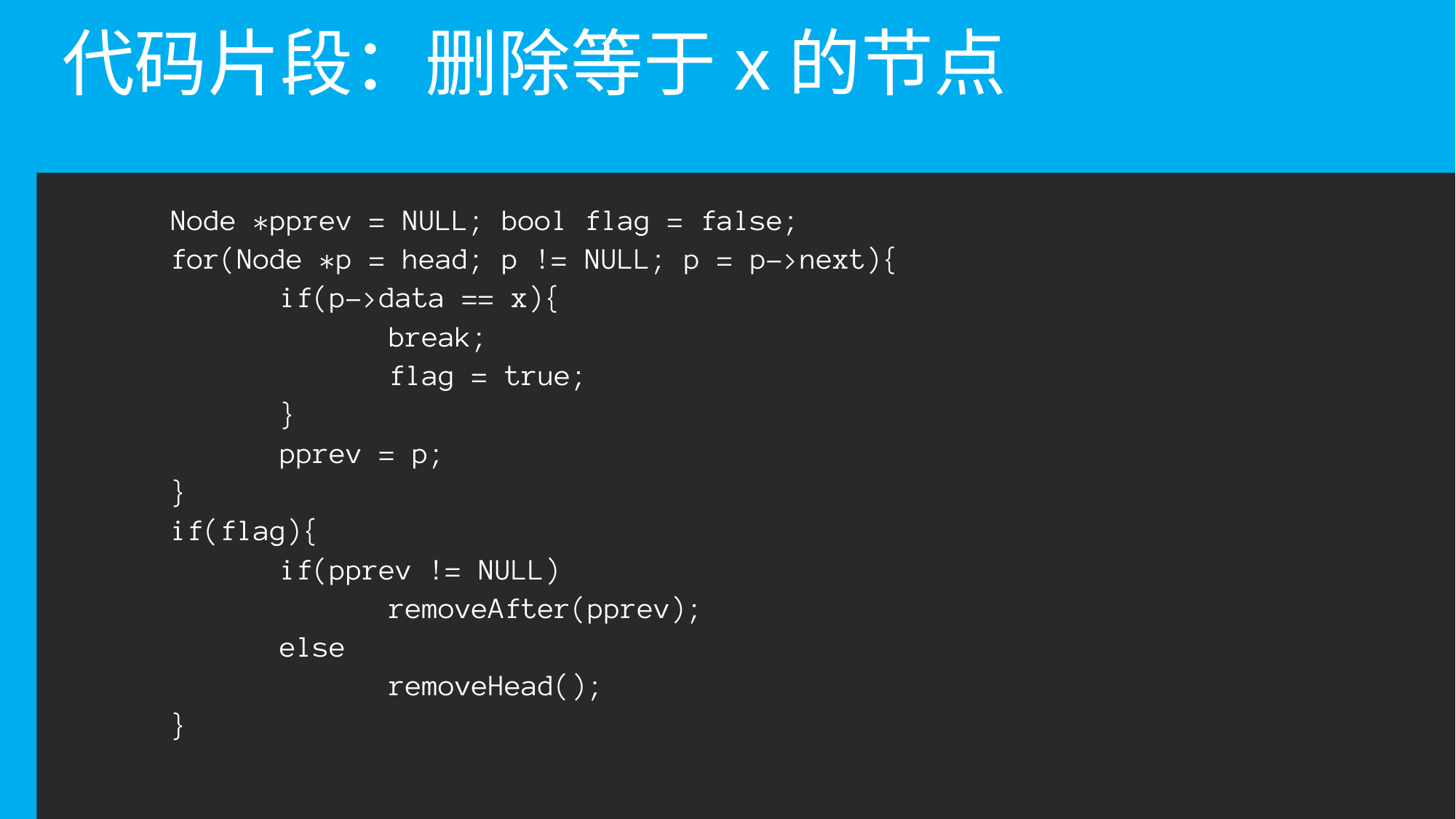

# 代码片段：删除等于x的节点
	Node *pprev = NULL; bool flag = false;
	for(Node *p = head; p != NULL; p = p->next){
		if(p->data == x){
			break;
			flag = true;
		}
		pprev = p;
	}
	if(flag){
		if(pprev != NULL)
			removeAfter(pprev);
		else
			removeHead();
	}